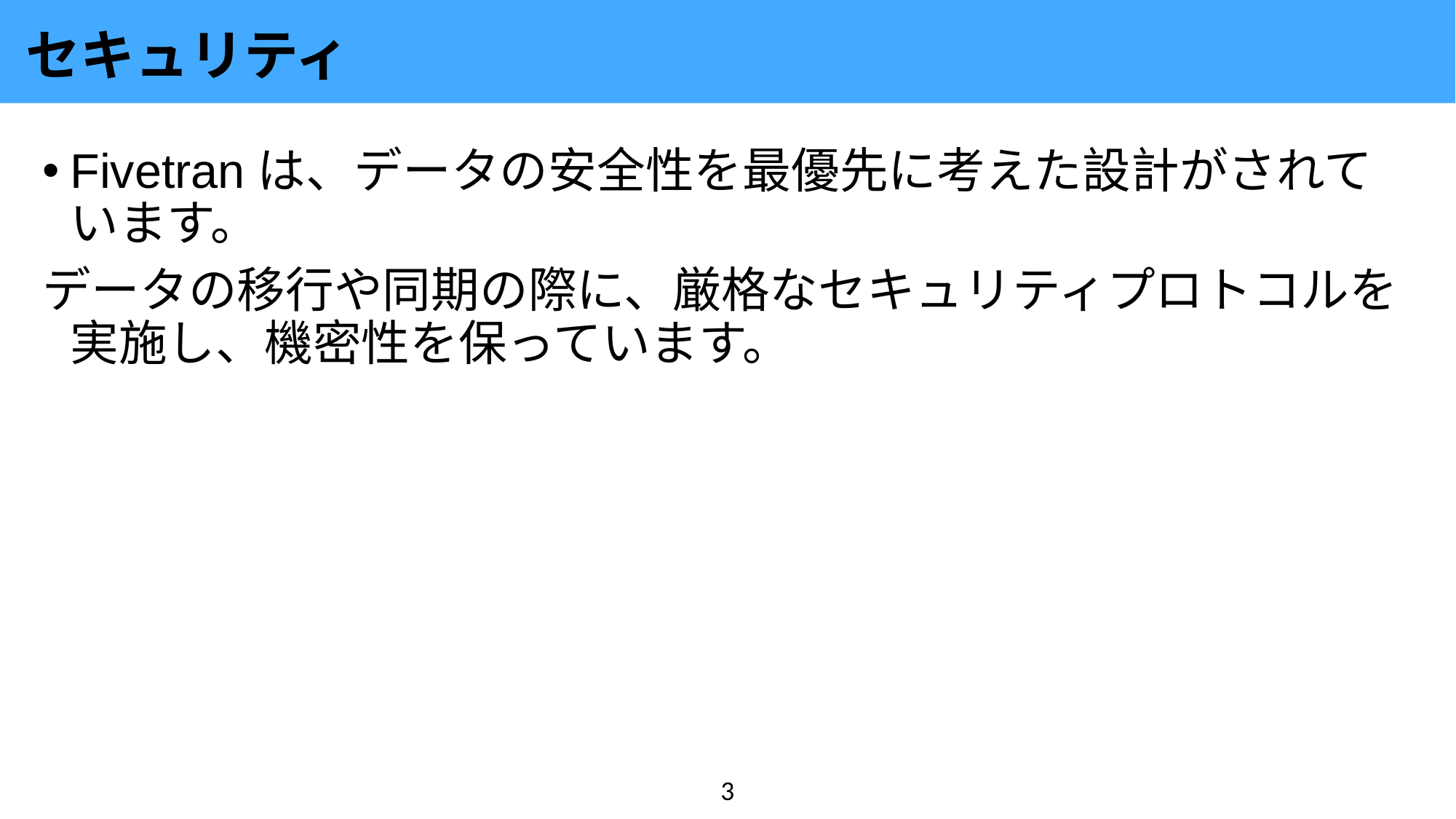

# セキュリティ
Fivetranは、データの安全性を最優先に考えた設計がされています。
データの移行や同期の際に、厳格なセキュリティプロトコルを実施し、機密性を保っています。